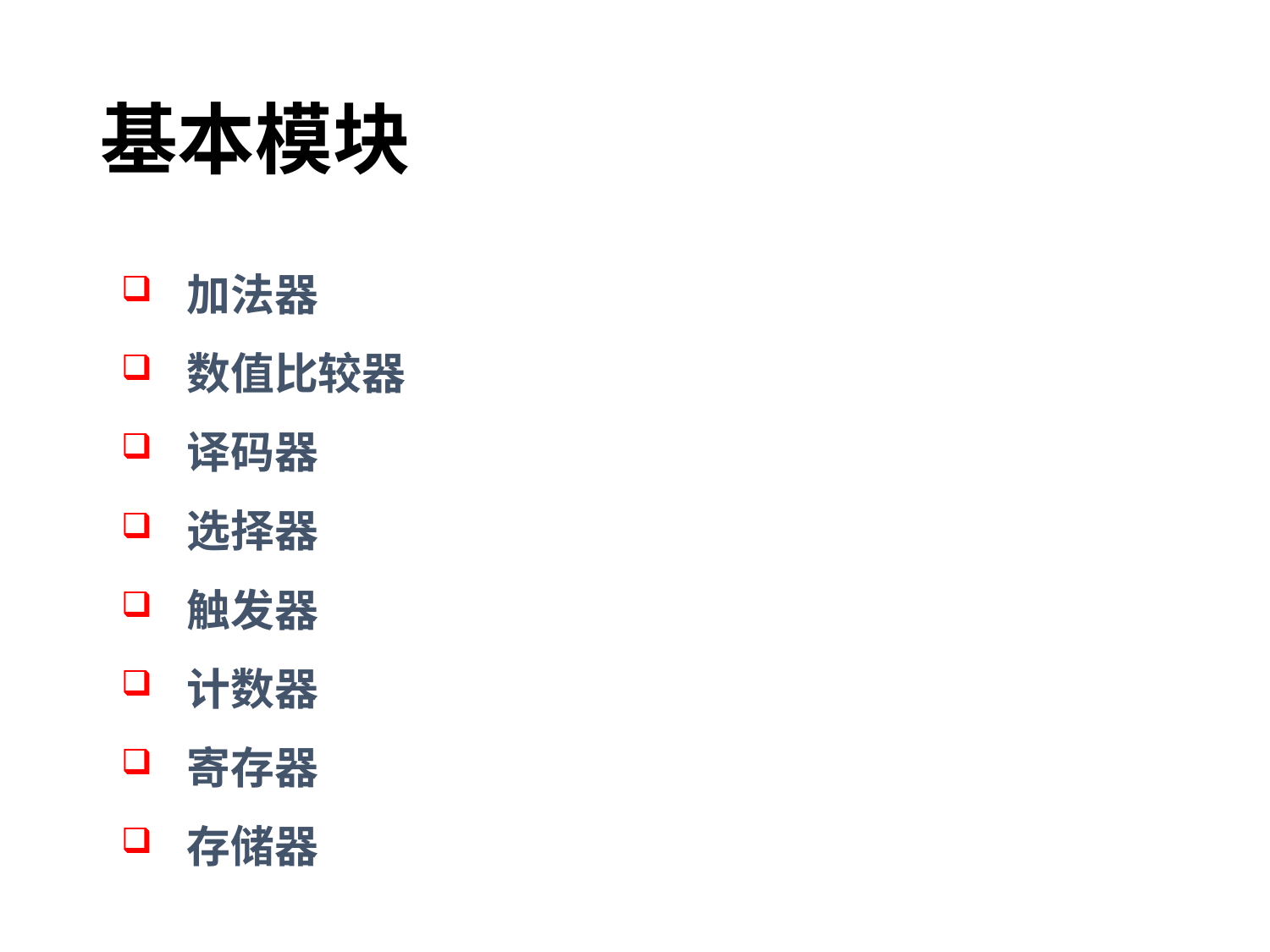

# 基本模块
加法器
数值比较器
译码器
选择器
触发器
计数器
寄存器
存储器